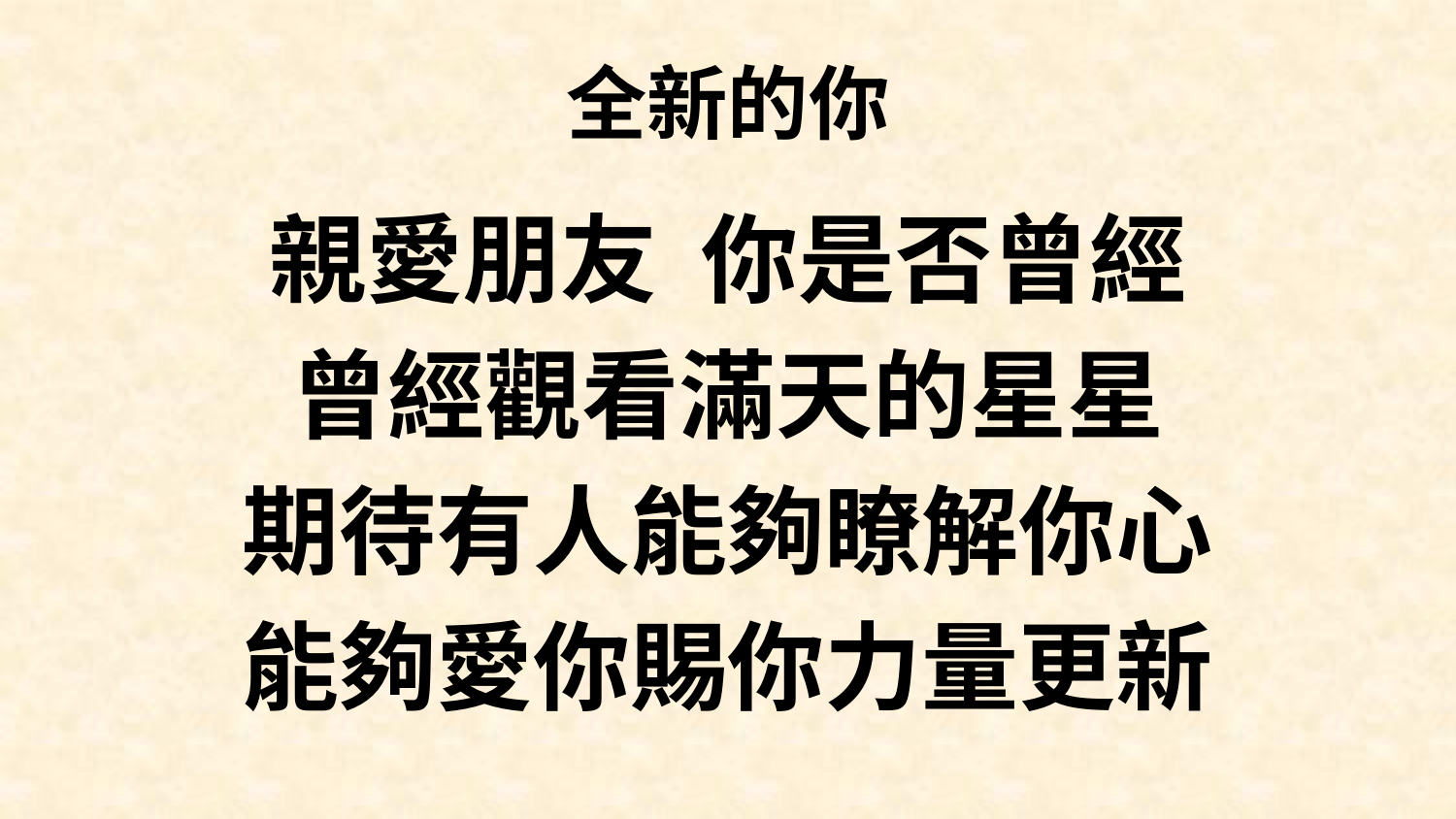

# 全新的你
親愛朋友  你是否曾經
曾經觀看滿天的星星
期待有人能夠瞭解你心
能夠愛你賜你力量更新